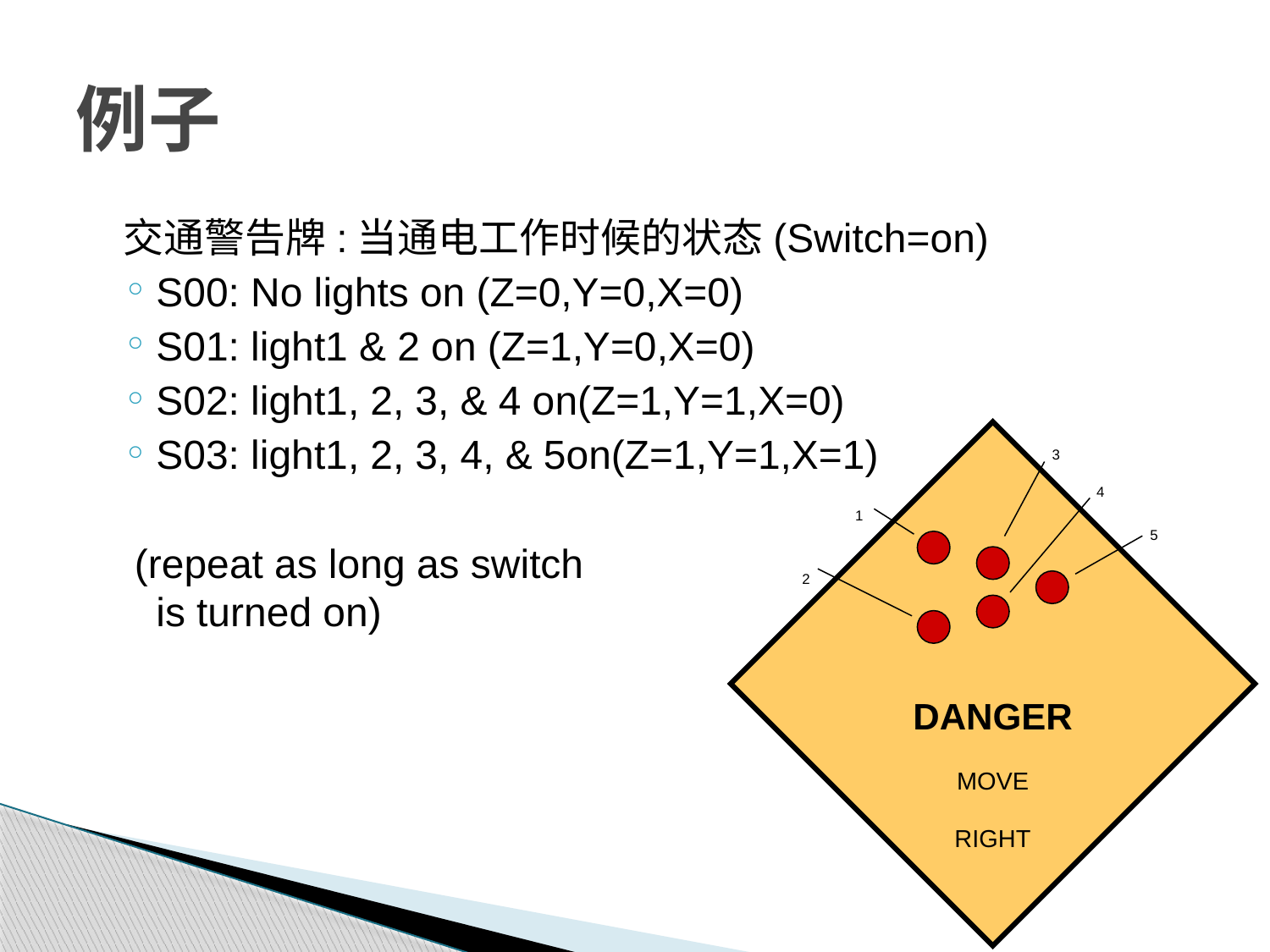

# 例子
交通警告牌:当通电工作时候的状态(Switch=on)
S00: No lights on (Z=0,Y=0,X=0)
S01: light1 & 2 on (Z=1,Y=0,X=0)
S02: light1, 2, 3, & 4 on(Z=1,Y=1,X=0)
S03: light1, 2, 3, 4, & 5on(Z=1,Y=1,X=1)

 (repeat as long as switch
is turned on)

3
4

1

5

2

DANGER
MOVE
RIGHT